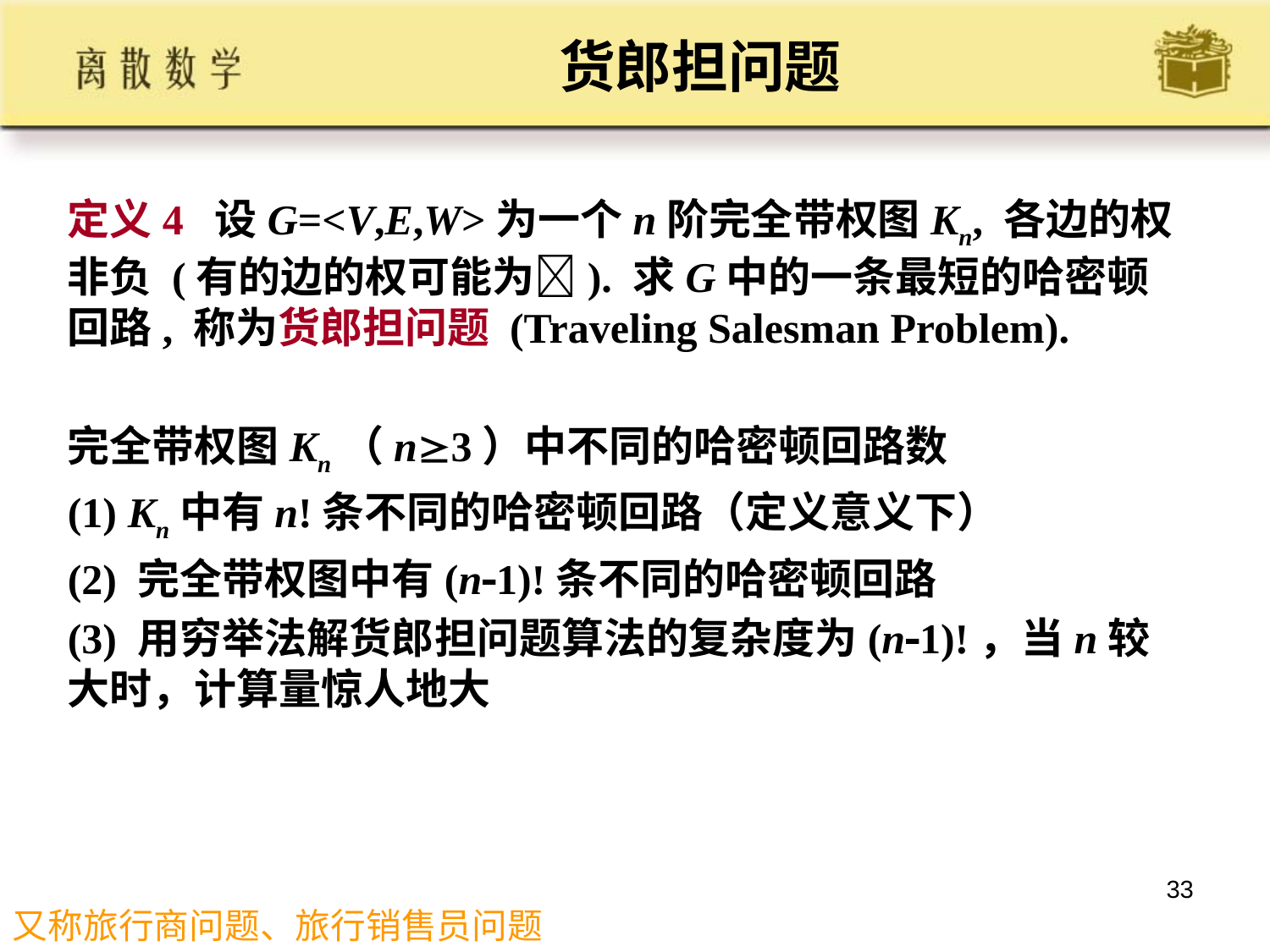

# 货郎担问题
定义4  设G=<V,E,W>为一个n阶完全带权图Kn, 各边的权非负 (有的边的权可能为∞). 求G中的一条最短的哈密顿回路, 称为货郎担问题 (Traveling Salesman Problem).

完全带权图Kn（n≥3）中不同的哈密顿回路数
(1) Kn中有n!条不同的哈密顿回路（定义意义下）
(2) 完全带权图中有(n−1)!条不同的哈密顿回路
(3) 用穷举法解货郎担问题算法的复杂度为(n−1)!，当n较大时，计算量惊人地大
33
又称旅行商问题、旅行销售员问题